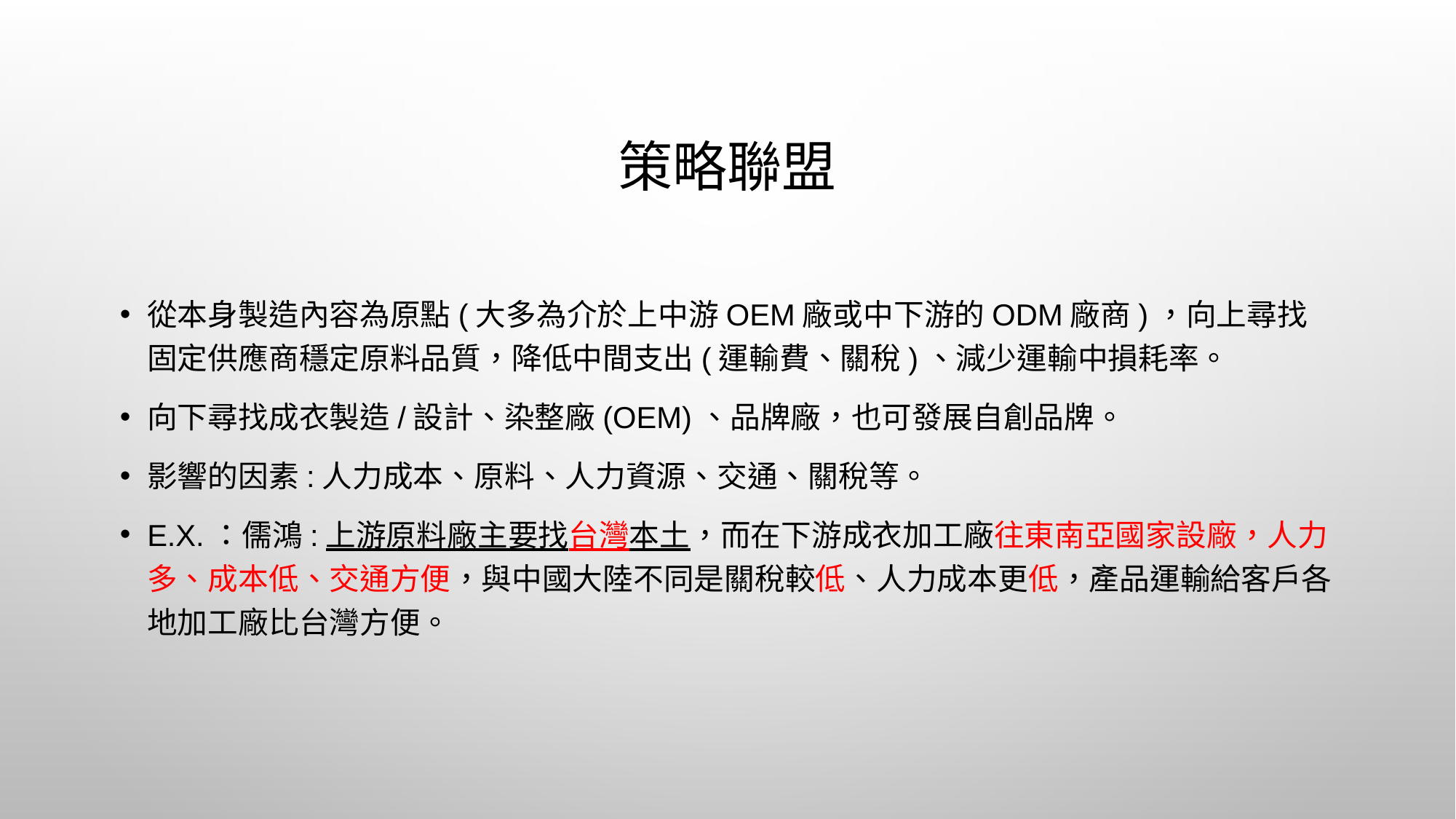

# 策略聯盟
從本身製造內容為原點(大多為介於上中游OEM廠或中下游的ODM廠商)，向上尋找固定供應商穩定原料品質，降低中間支出(運輸費、關稅)、減少運輸中損耗率。
向下尋找成衣製造/設計、染整廠(OEM)、品牌廠，也可發展自創品牌。
影響的因素:人力成本、原料、人力資源、交通、關稅等。
E.X.：儒鴻:上游原料廠主要找台灣本土，而在下游成衣加工廠往東南亞國家設廠，人力多、成本低、交通方便，與中國大陸不同是關稅較低、人力成本更低，產品運輸給客戶各地加工廠比台灣方便。